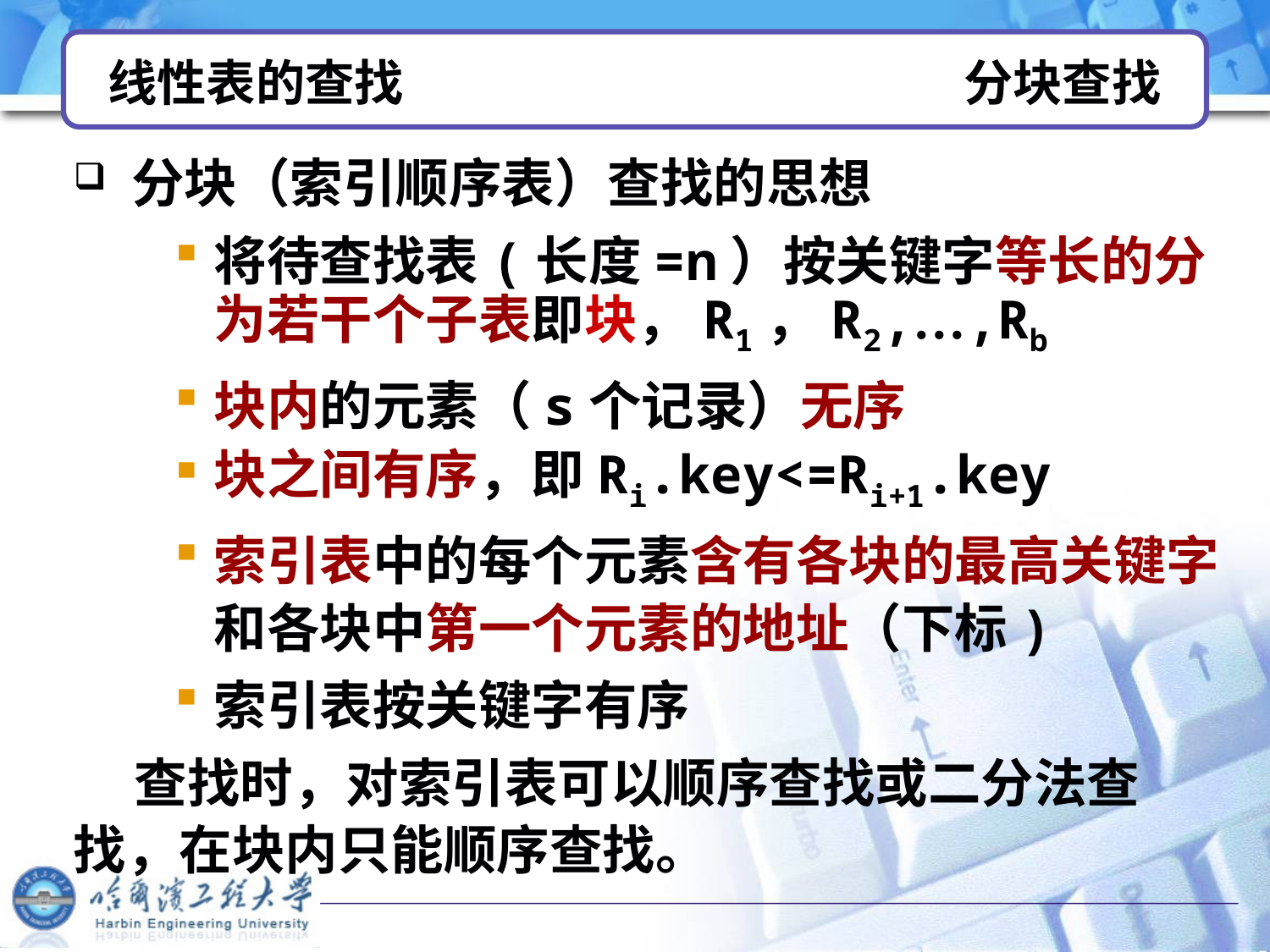

# 线性表的查找                                                  分块查找
 分块（索引顺序表）查找的思想
将待查找表(长度=n）按关键字等长的分为若干个子表即块，R1，R2,…,Rb
块内的元素（s个记录）无序
块之间有序，即Ri.key<=Ri+1.key
索引表中的每个元素含有各块的最高关键字和各块中第一个元素的地址（下标)
索引表按关键字有序
    查找时，对索引表可以顺序查找或二分法查找，在块内只能顺序查找。